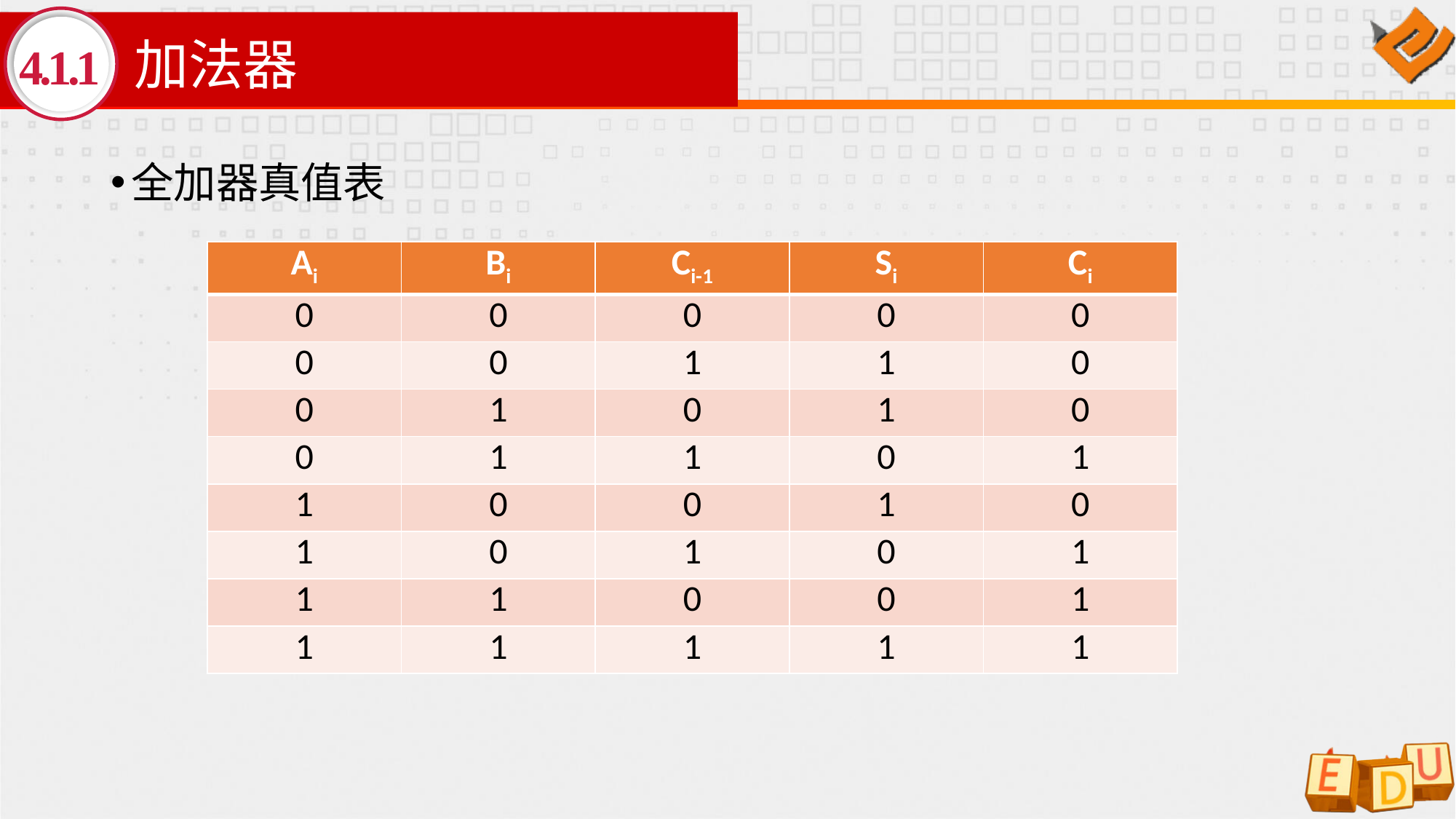

# 加法器
4.1.1
全加器真值表
| Ai | Bi | Ci-1 | Si | Ci |
| --- | --- | --- | --- | --- |
| 0 | 0 | 0 | 0 | 0 |
| 0 | 0 | 1 | 1 | 0 |
| 0 | 1 | 0 | 1 | 0 |
| 0 | 1 | 1 | 0 | 1 |
| 1 | 0 | 0 | 1 | 0 |
| 1 | 0 | 1 | 0 | 1 |
| 1 | 1 | 0 | 0 | 1 |
| 1 | 1 | 1 | 1 | 1 |